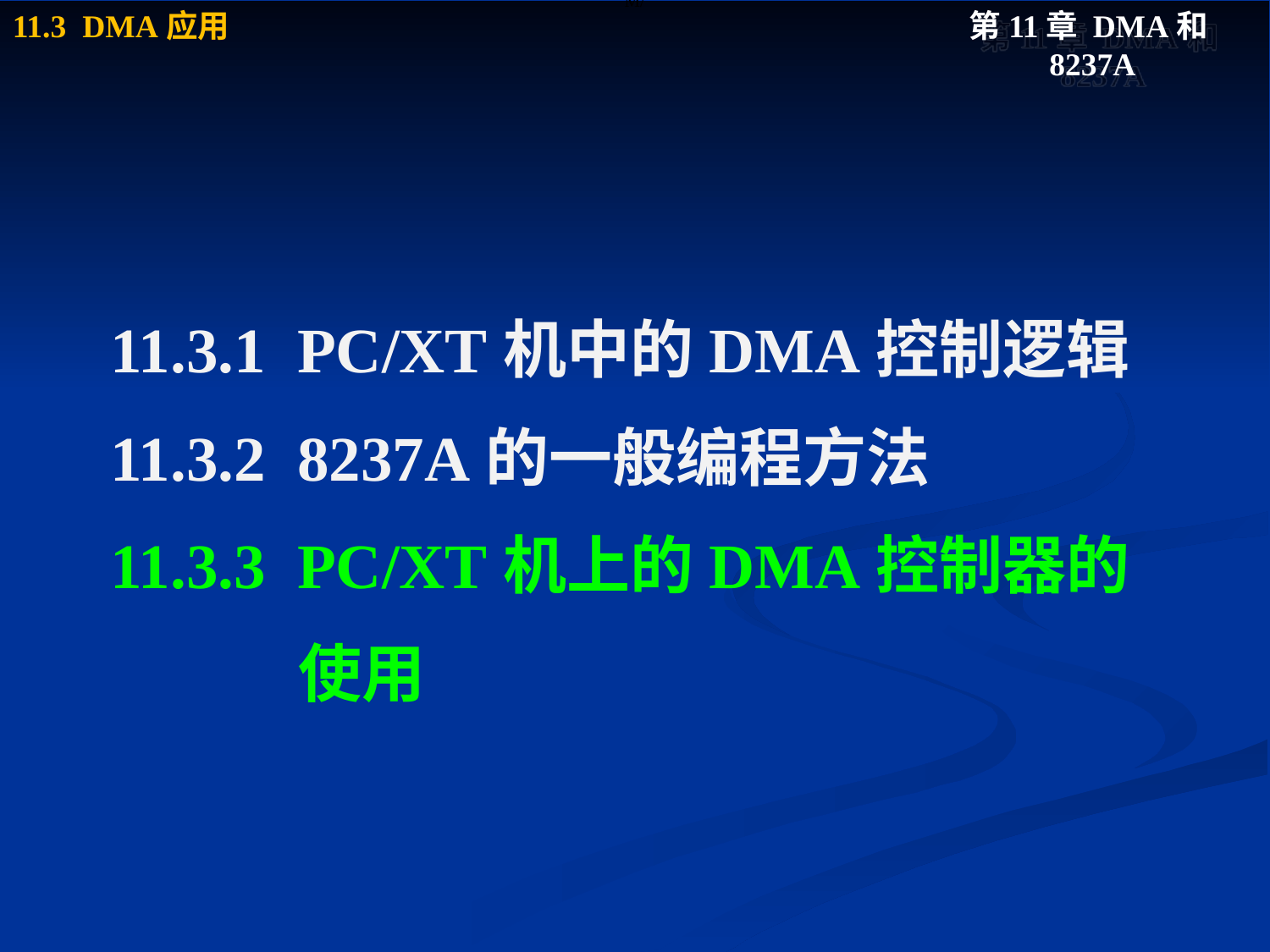

M/

11.3.1  PC/XT机中的DMA控制逻辑
11.3.2  8237A的一般编程方法
11.3.3  PC/XT机上的DMA控制器的
            使用